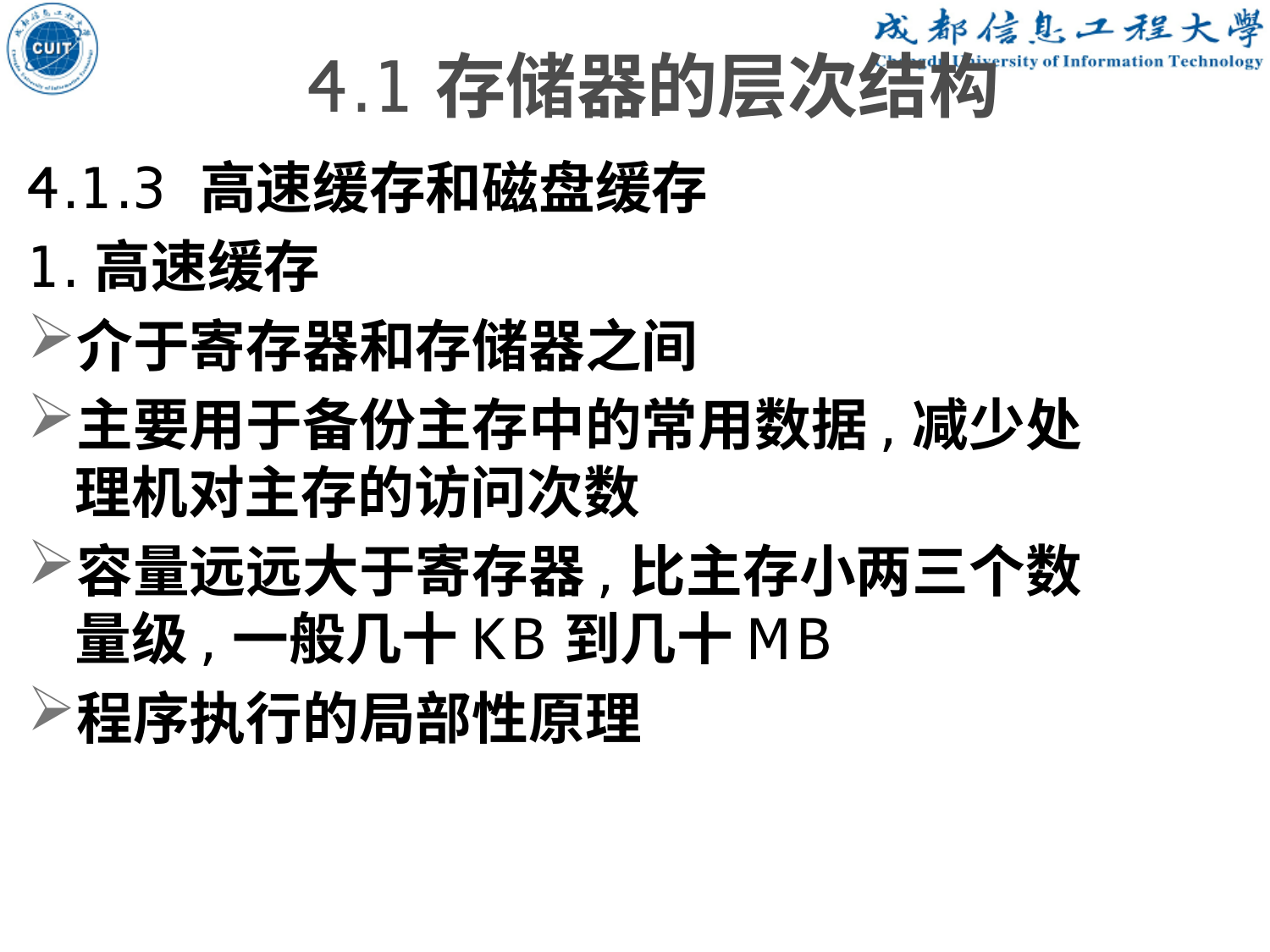

4.1存储器的层次结构
4.1.3 高速缓存和磁盘缓存
1.高速缓存
介于寄存器和存储器之间
主要用于备份主存中的常用数据,减少处理机对主存的访问次数
容量远远大于寄存器,比主存小两三个数量级,一般几十KB到几十MB
程序执行的局部性原理